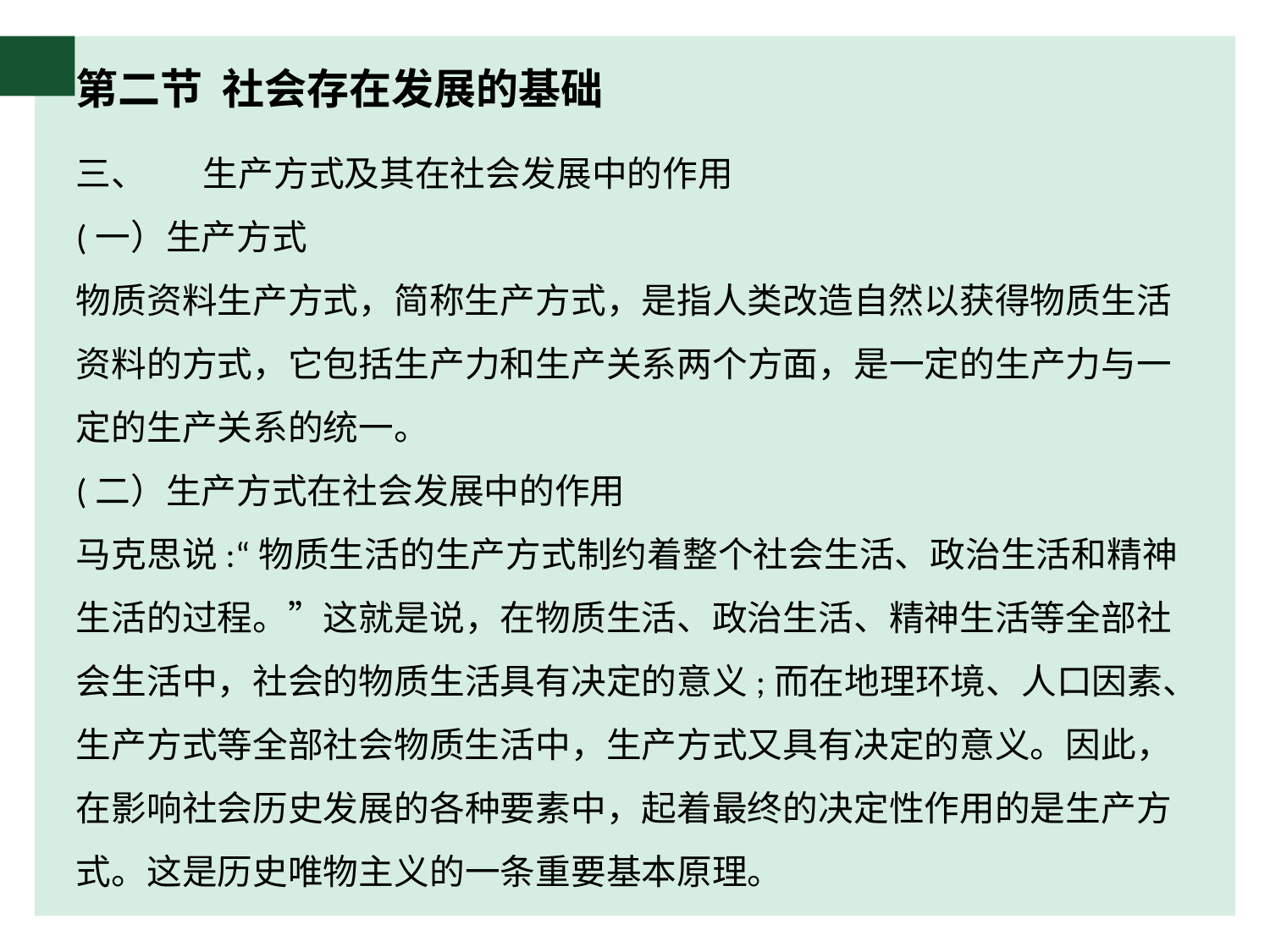

# 第二节  社会存在发展的基础
三、	生产方式及其在社会发展中的作用
(一）生产方式
物质资料生产方式，简称生产方式，是指人类改造自然以获得物质生活资料的方式，它包括生产力和生产关系两个方面，是一定的生产力与一定的生产关系的统一。
(二）生产方式在社会发展中的作用
马克思说:“物质生活的生产方式制约着整个社会生活、政治生活和精神生活的过程。”这就是说，在物质生活、政治生活、精神生活等全部社会生活中，社会的物质生活具有决定的意义;而在地理环境、人口因素、生产方式等全部社会物质生活中，生产方式又具有决定的意义。因此，在影响社会历史发展的各种要素中，起着最终的决定性作用的是生产方式。这是历史唯物主义的一条重要基本原理。